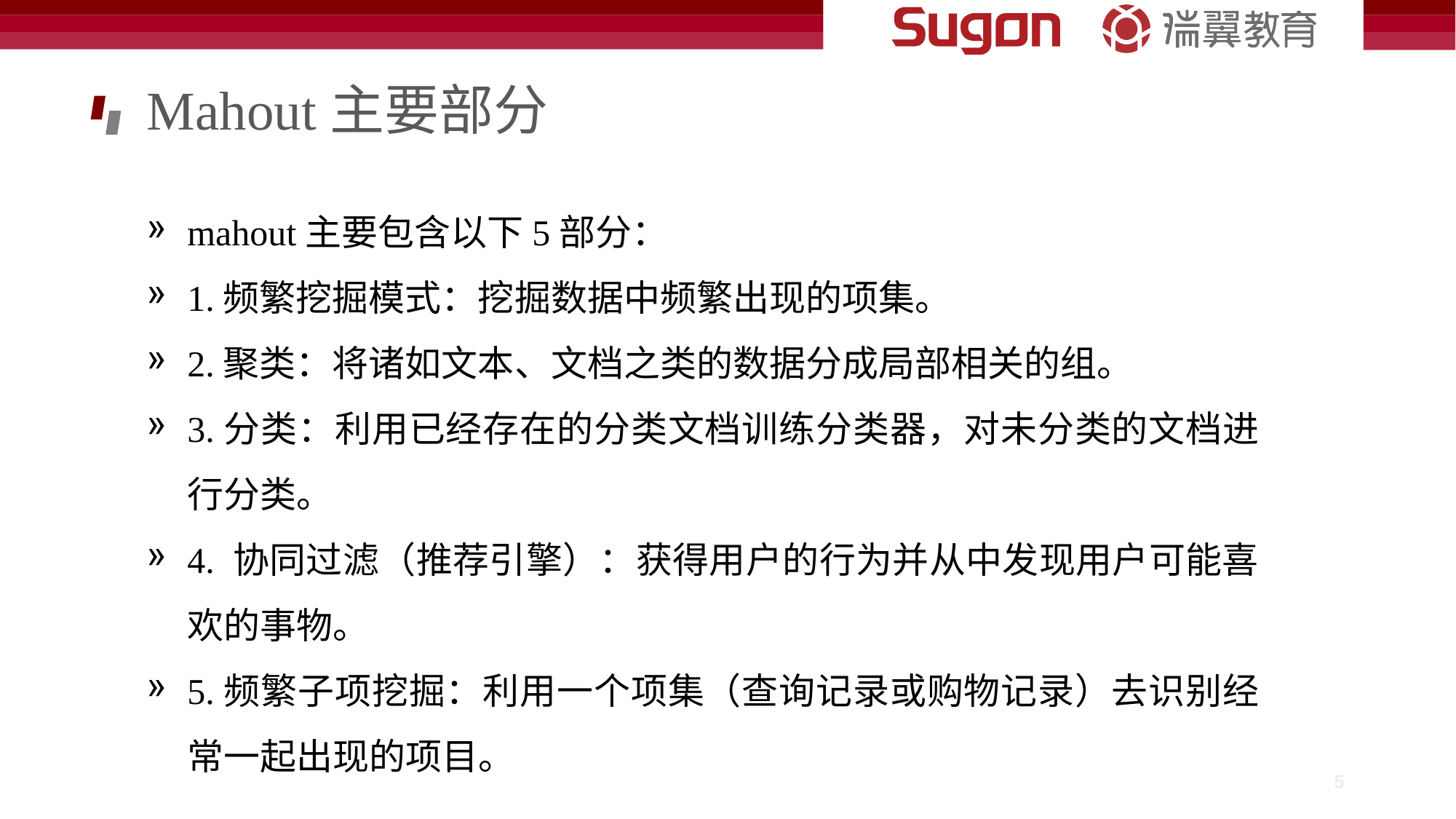

# Mahout主要部分

mahout主要包含以下5部分：
1.频繁挖掘模式：挖掘数据中频繁出现的项集。
2.聚类：将诸如文本、文档之类的数据分成局部相关的组。
3.分类：利用已经存在的分类文档训练分类器，对未分类的文档进行分类。
4. 协同过滤（推荐引擎）：获得用户的行为并从中发现用户可能喜欢的事物。
5.频繁子项挖掘：利用一个项集（查询记录或购物记录）去识别经常一起出现的项目。

5